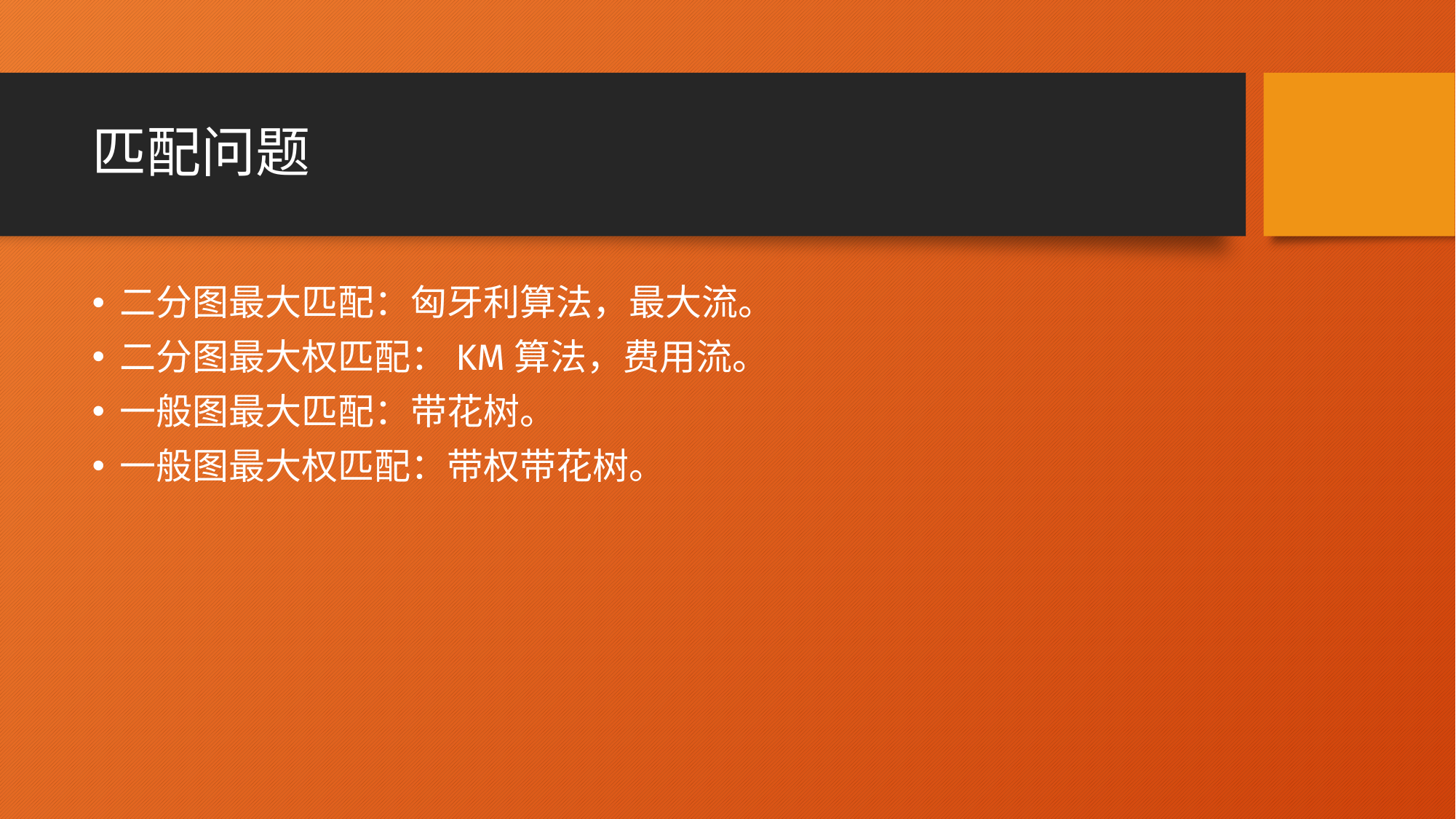

# 匹配问题
二分图最大匹配：匈牙利算法，最大流。
二分图最大权匹配：KM算法，费用流。
一般图最大匹配：带花树。
一般图最大权匹配：带权带花树。